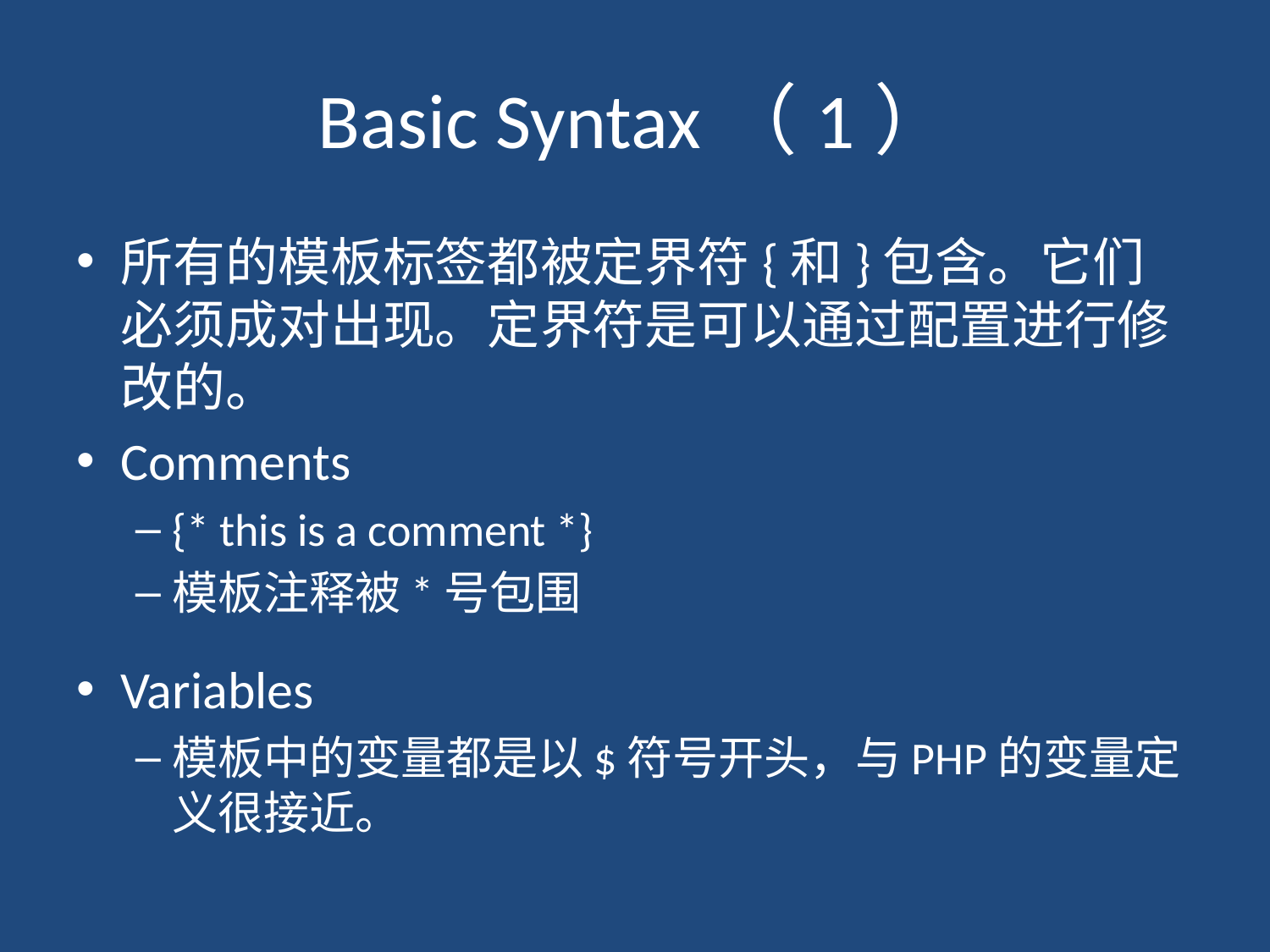

# Basic Syntax（1）
所有的模板标签都被定界符{和}包含。它们必须成对出现。定界符是可以通过配置进行修改的。
Comments
{* this is a comment *}
模板注释被*号包围
Variables
模板中的变量都是以$符号开头，与PHP的变量定义很接近。